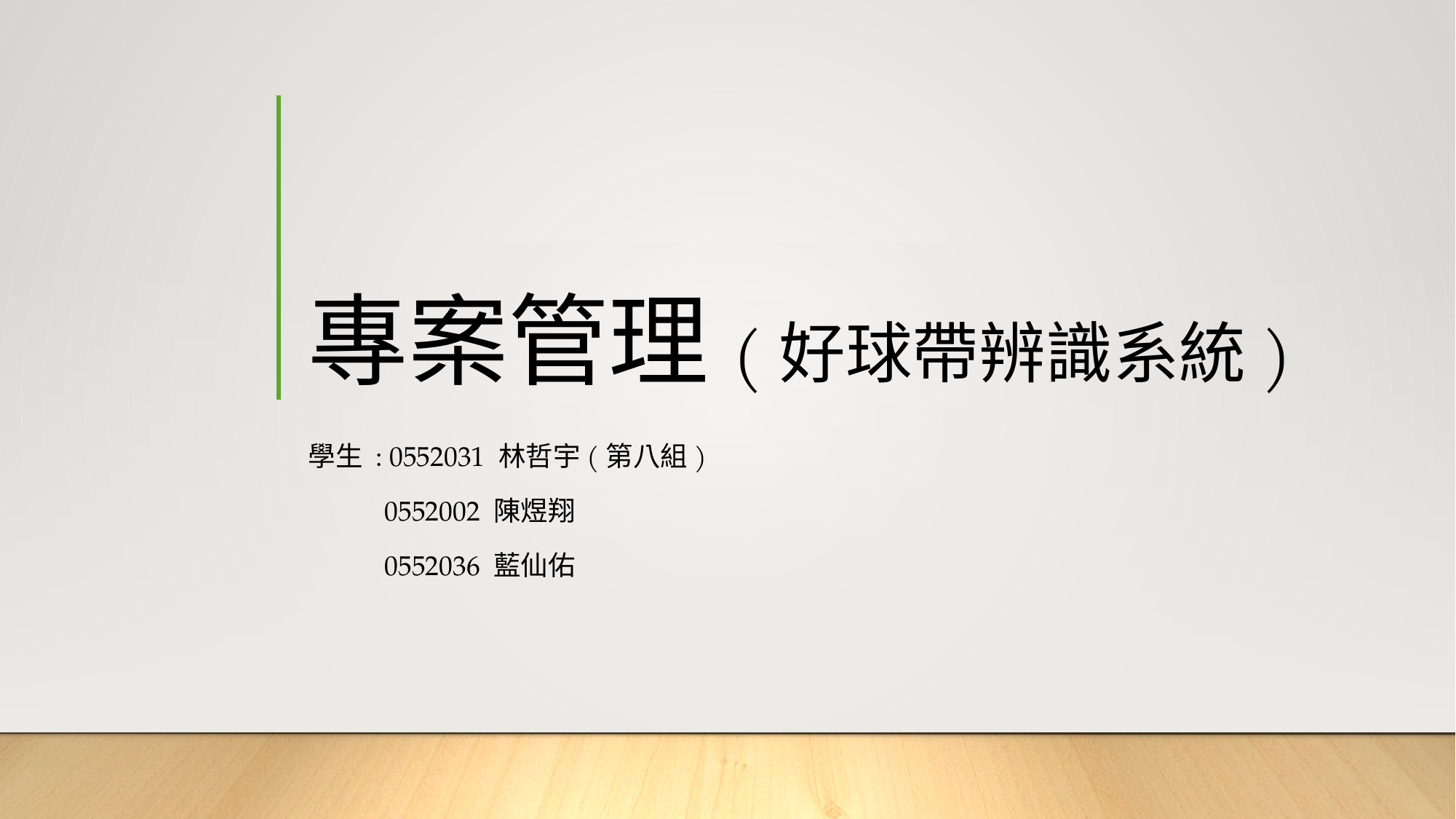

# 專案管理(好球帶辨識系統)
學生 : 0552031 林哲宇(第八組)
           0552002 陳煜翔
           0552036 藍仙佑